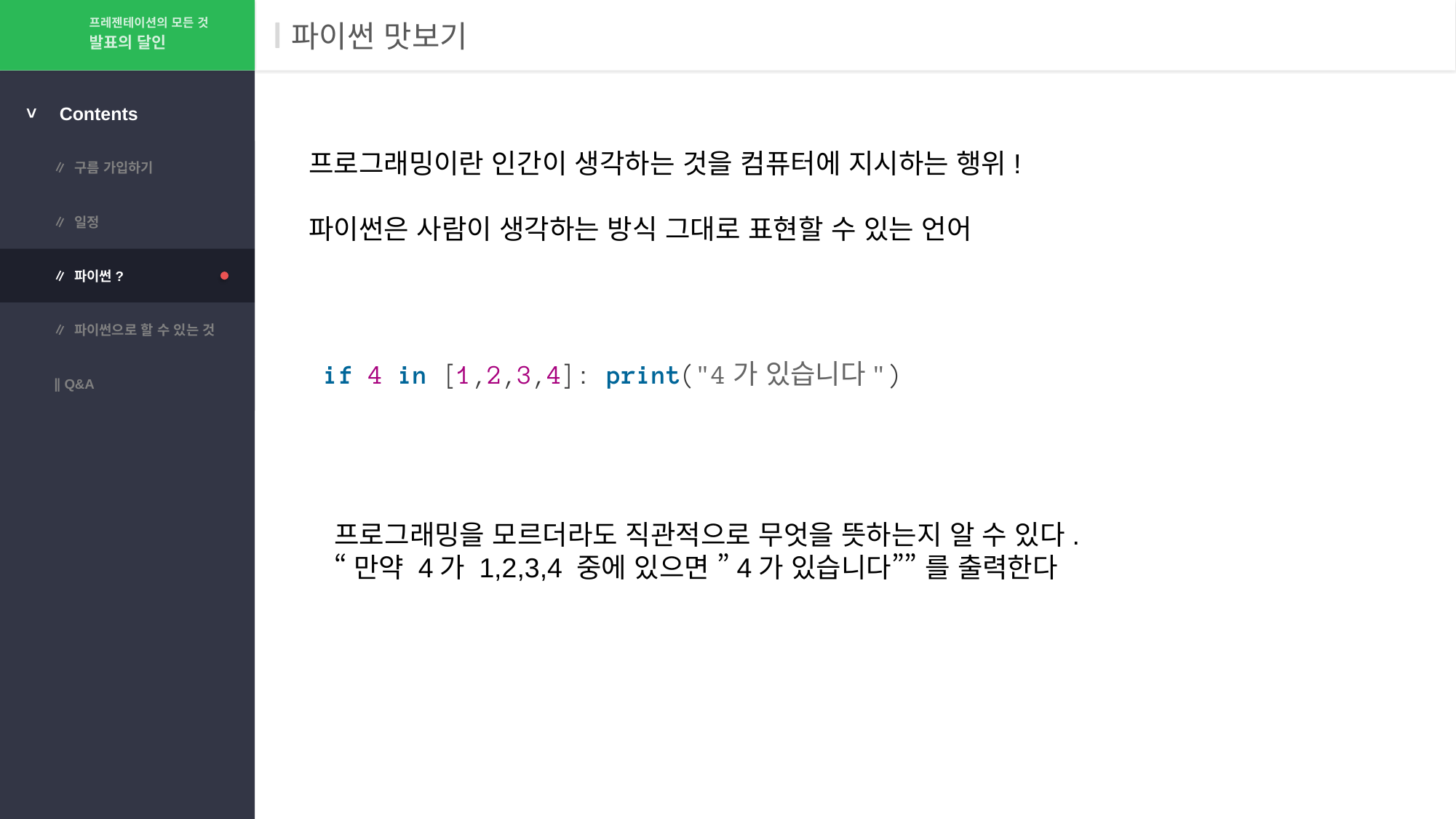

프레젠테이션의 모든 것
# 파이썬 맛보기
발표의 달인
>
Contents
∥ 구름 가입하기
프로그래밍이란 인간이 생각하는 것을 컴퓨터에 지시하는 행위!

파이썬은 사람이 생각하는 방식 그대로 표현할 수 있는 언어
∥ 일정
∥ 파이썬?

∥ 파이썬으로 할 수 있는 것
if 4 in [1,2,3,4]: print("4가 있습니다")
∥ Q&A
프로그래밍을 모르더라도 직관적으로 무엇을 뜻하는지 알 수 있다.
“만약 4가 1,2,3,4 중에 있으면 ”4가 있습니다”” 를 출력한다